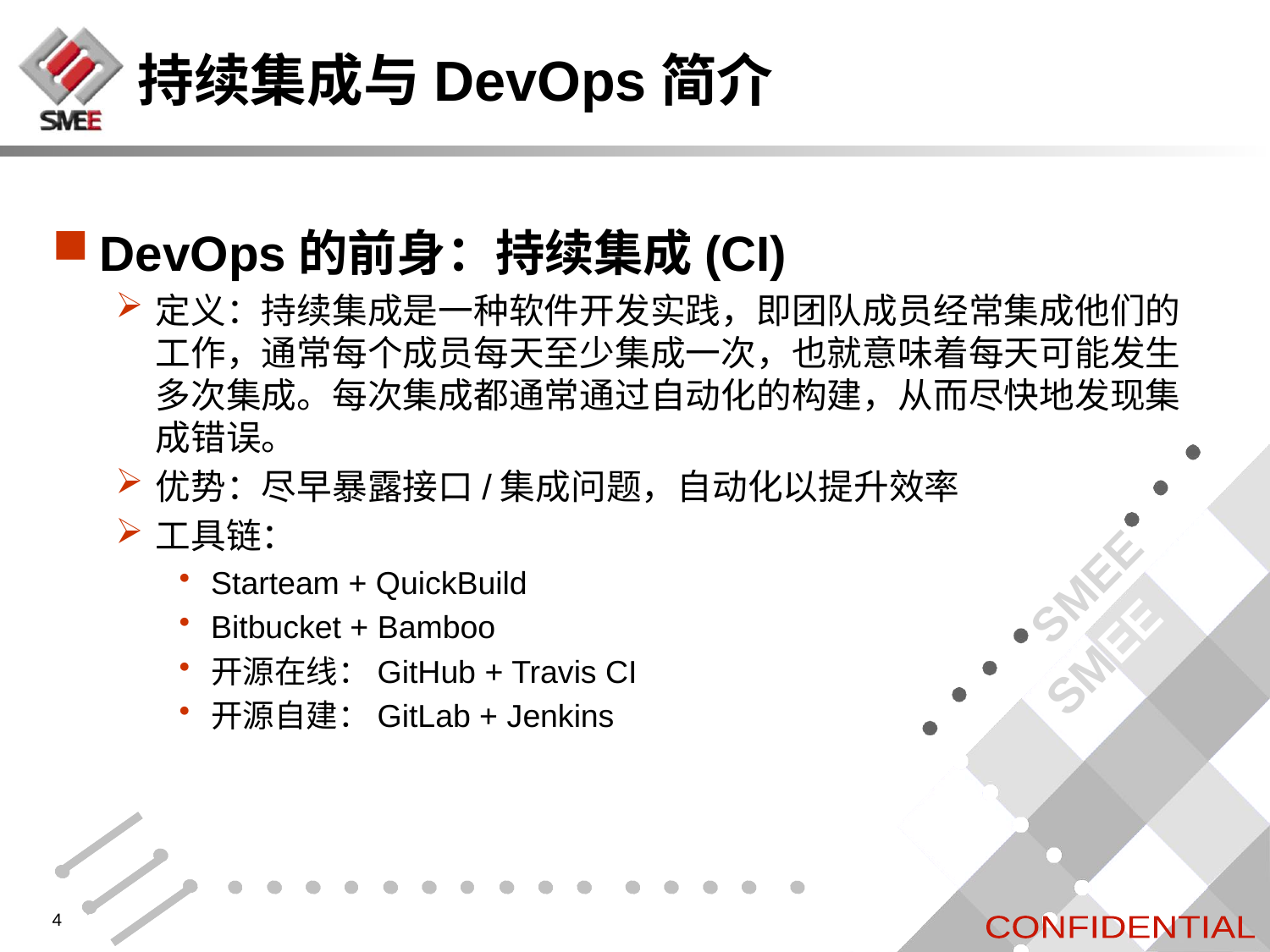

# 持续集成与DevOps简介
DevOps的前身：持续集成(CI)
定义：持续集成是一种软件开发实践，即团队成员经常集成他们的工作，通常每个成员每天至少集成一次，也就意味着每天可能发生多次集成。每次集成都通常通过自动化的构建，从而尽快地发现集成错误。
优势：尽早暴露接口/集成问题，自动化以提升效率
工具链：
Starteam + QuickBuild
Bitbucket + Bamboo
开源在线：GitHub + Travis CI
开源自建：GitLab + Jenkins

4